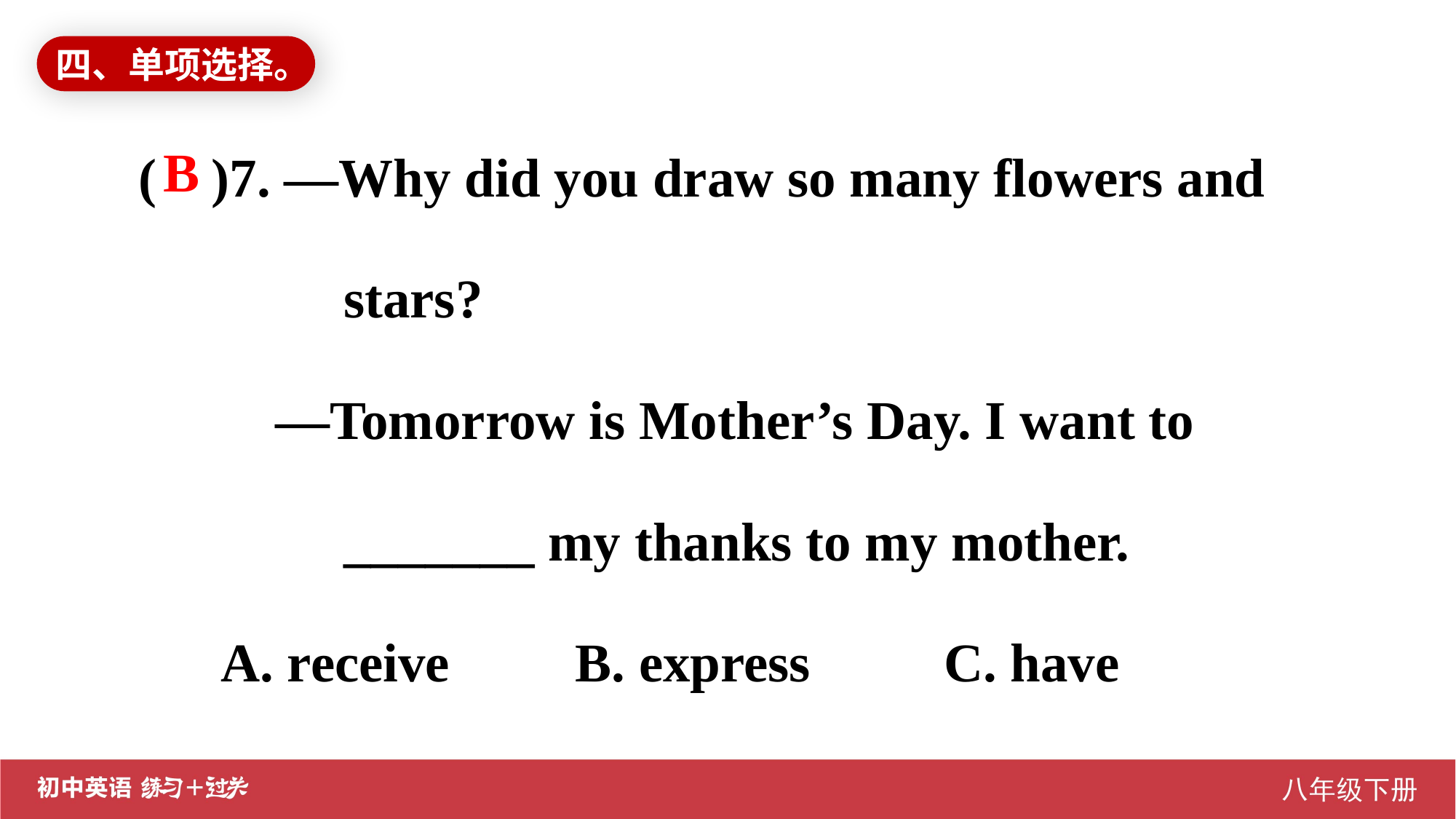

四、单项选择。
(    )7. —Why did you draw so many flowers and
               stars?
          —Tomorrow is Mother’s Day. I want to
               _______ my thanks to my mother.
      A. receive		B. express	   C. have
B